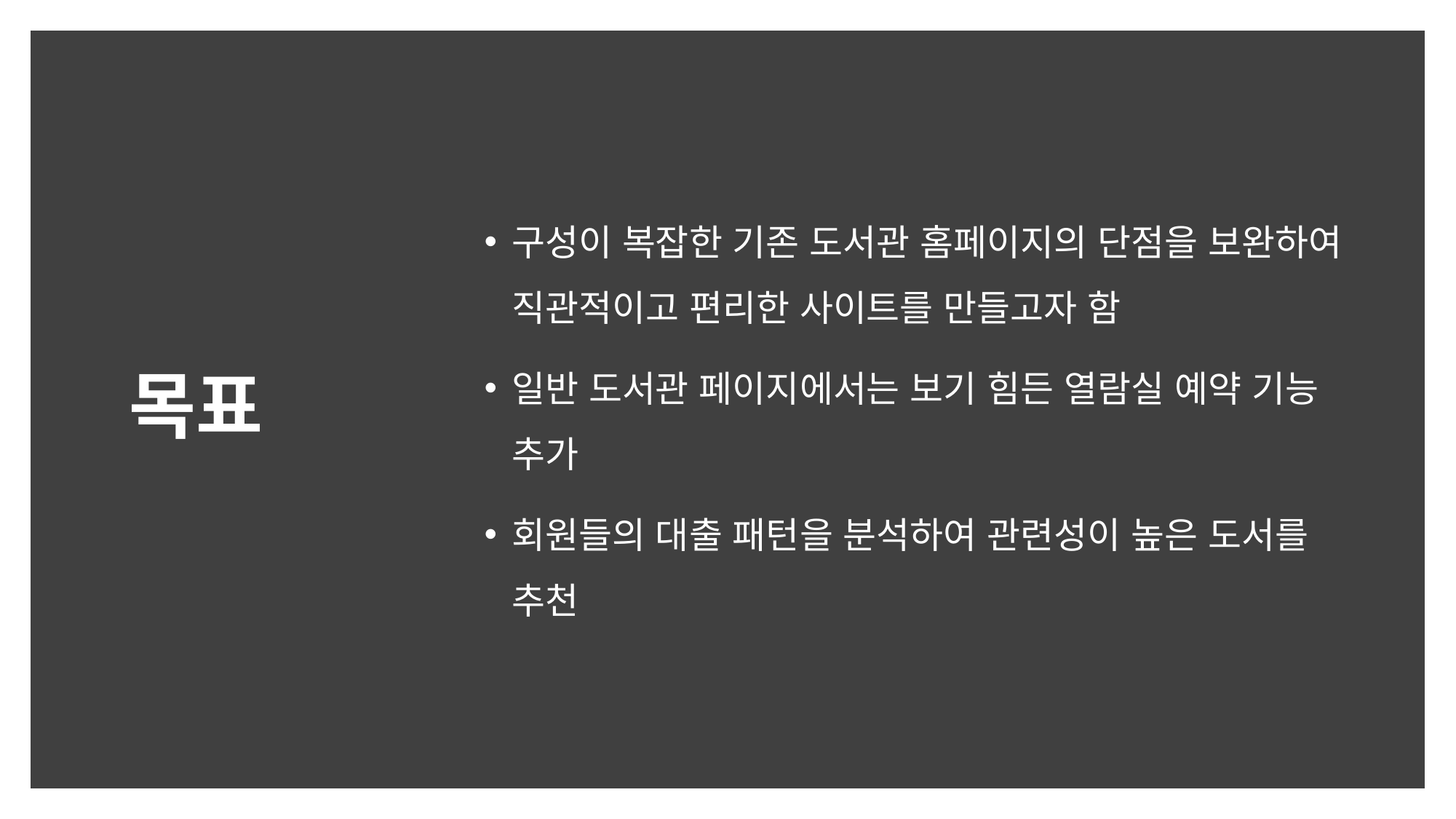

# 목표
구성이 복잡한 기존 도서관 홈페이지의 단점을 보완하여 직관적이고 편리한 사이트를 만들고자 함
일반 도서관 페이지에서는 보기 힘든 열람실 예약 기능 추가
회원들의 대출 패턴을 분석하여 관련성이 높은 도서를 추천